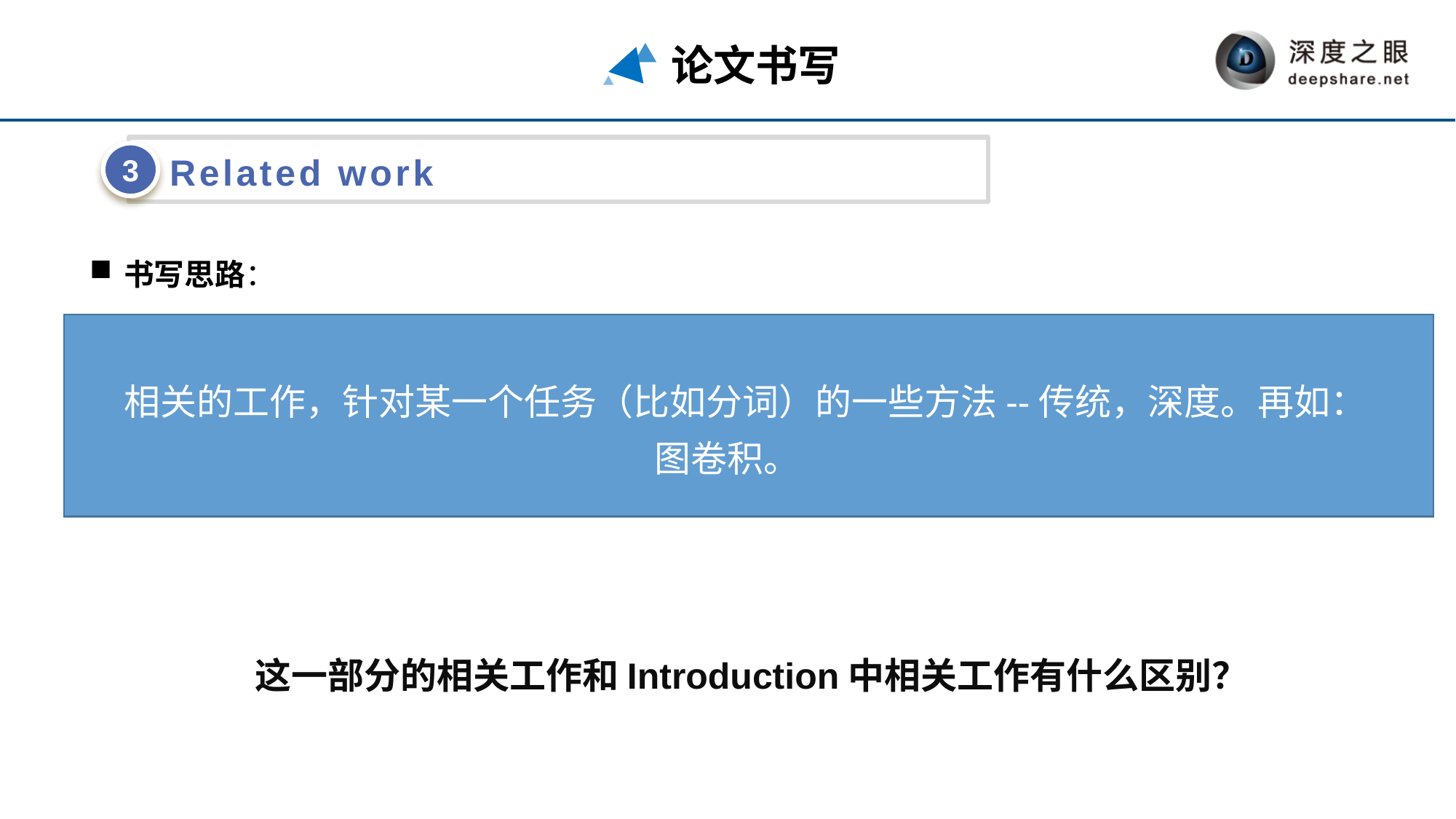

论文书写

3
Related work
书写思路：
分成2-3部分说明。
每一部分的相关工作可以按照类别展开说明
再具体每一个工作的细节。
最后要说一下之前工作和我们的区别，我们的优势在哪里。

相关的工作，针对某一个任务（比如分词）的一些方法--传统，深度。再如：图卷积。
这一部分的相关工作和Introduction中相关工作有什么区别？